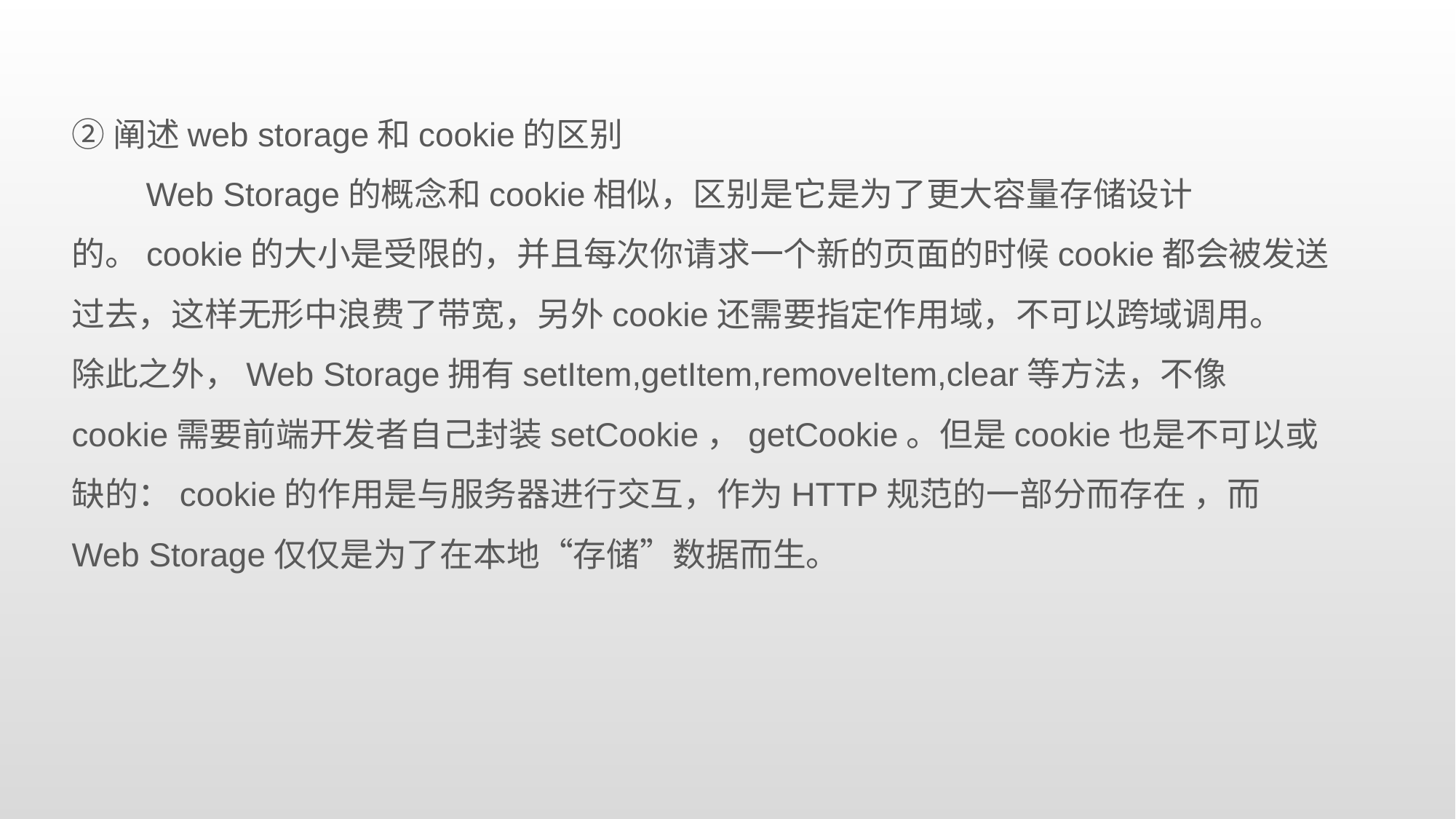

②阐述web storage和cookie的区别
        Web Storage的概念和cookie相似，区别是它是为了更大容量存储设计的。cookie的大小是受限的，并且每次你请求一个新的页面的时候cookie都会被发送过去，这样无形中浪费了带宽，另外cookie还需要指定作用域，不可以跨域调用。
除此之外，Web Storage拥有setItem,getItem,removeItem,clear等方法，不像cookie需要前端开发者自己封装setCookie，getCookie。但是cookie也是不可以或缺的：cookie的作用是与服务器进行交互，作为HTTP规范的一部分而存在 ，而Web Storage仅仅是为了在本地“存储”数据而生。